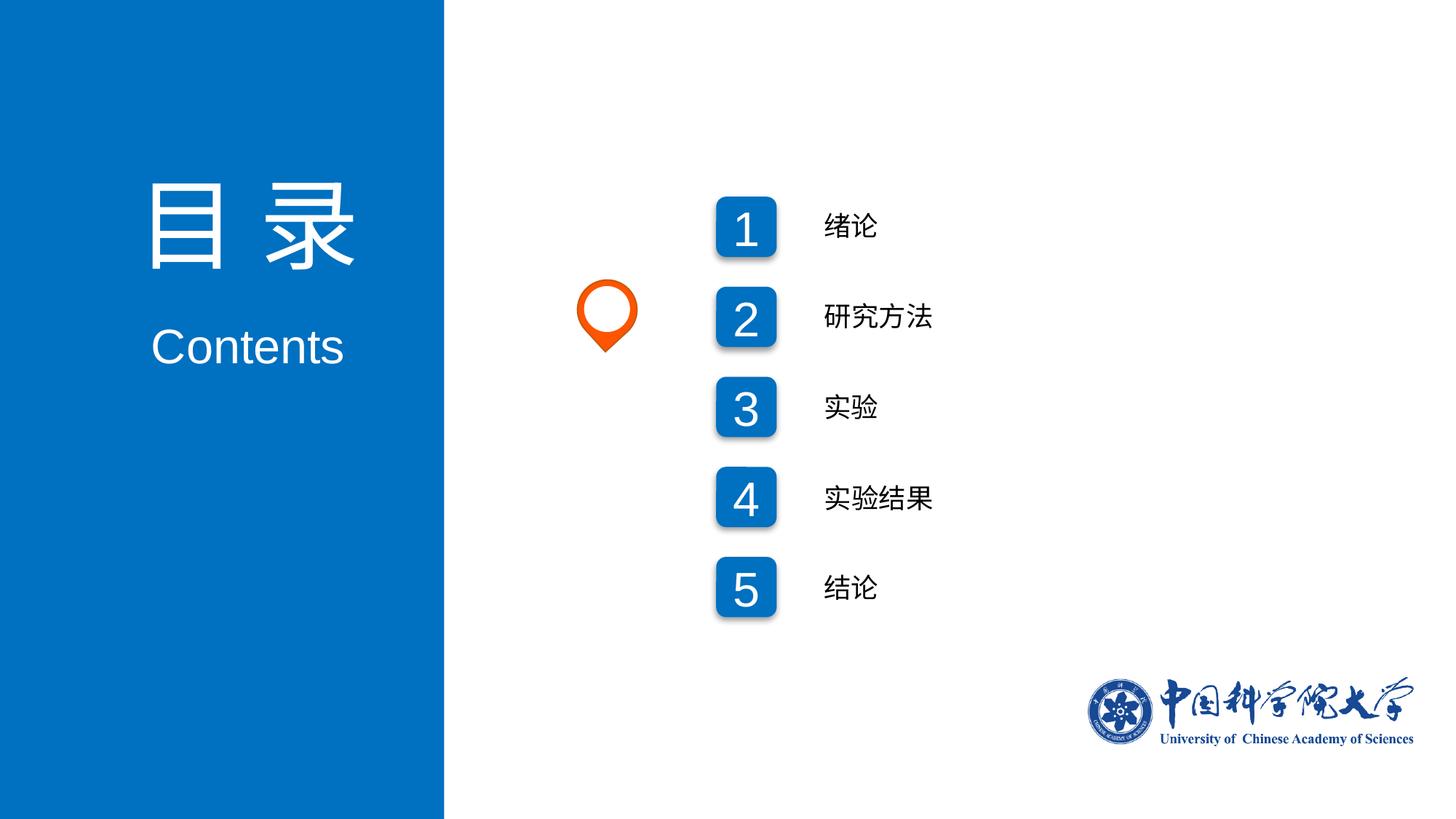

目 录
1
绪论

2
研究方法
Contents
3
实验
4
实验结果
5
结论